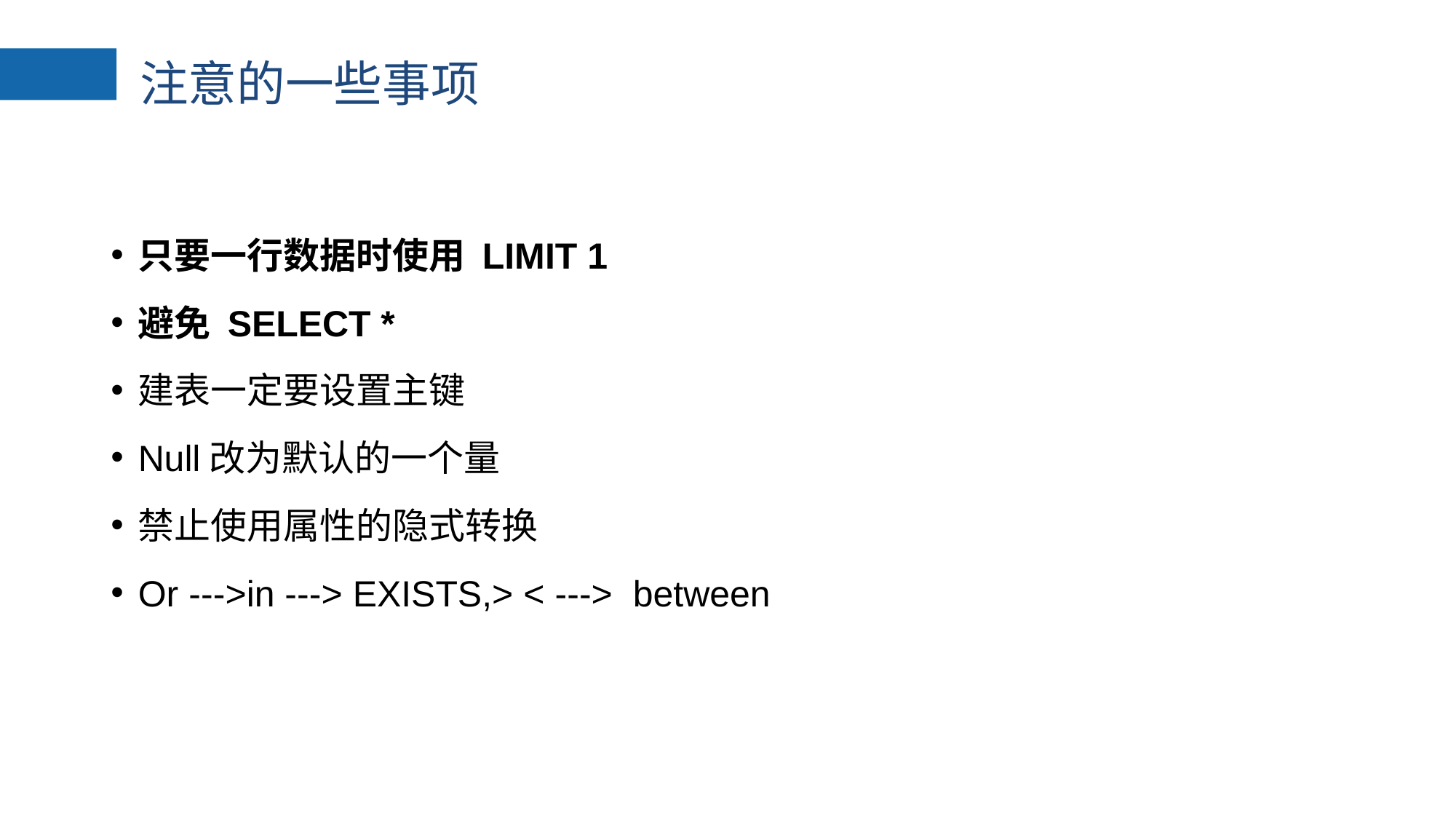

# 注意的一些事项
只要一行数据时使用 LIMIT 1
避免 SELECT *
建表一定要设置主键
Null改为默认的一个量
禁止使用属性的隐式转换
Or --->in ---> EXISTS,> < --->  between